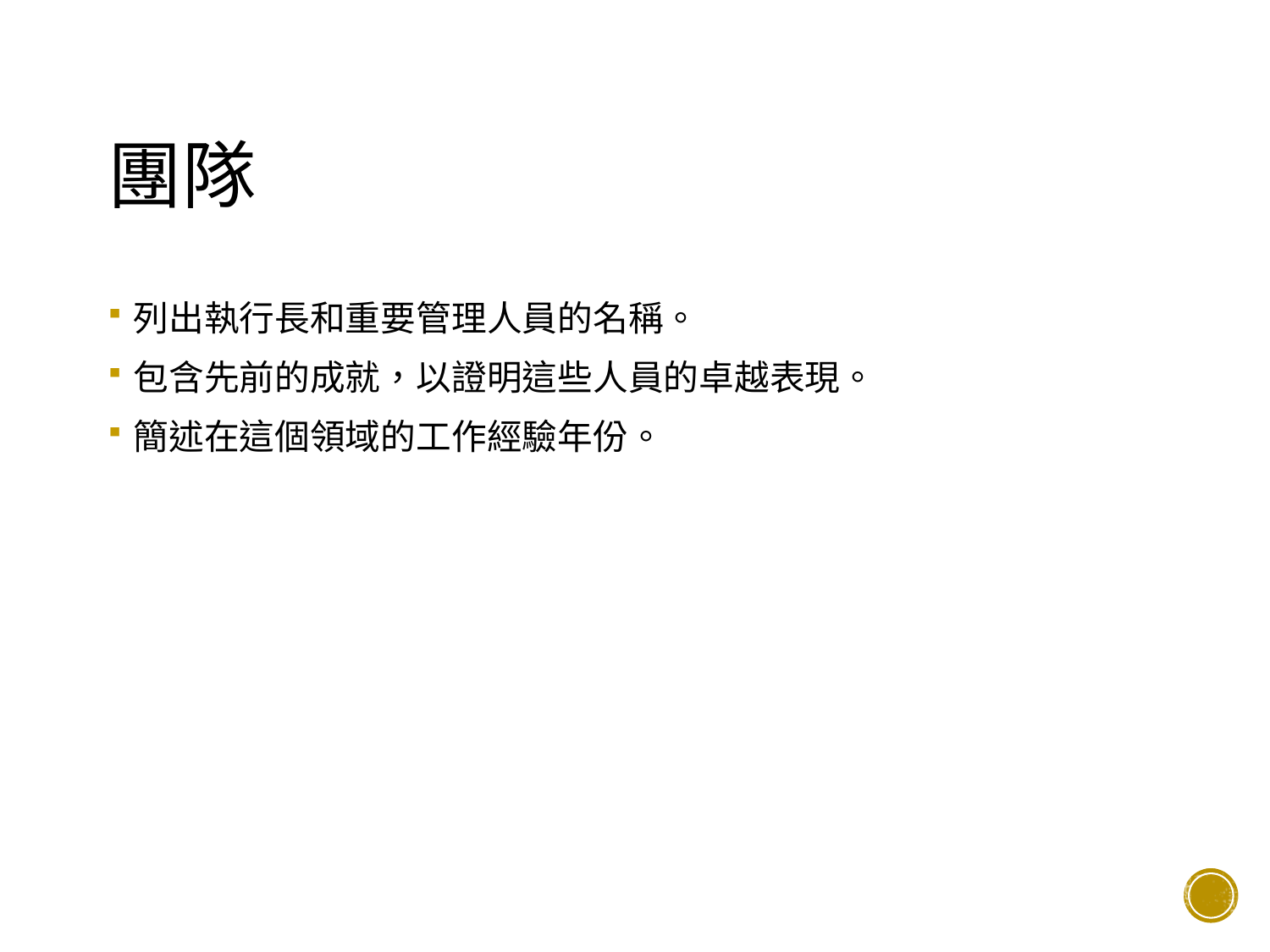

# 團隊
列出執行長和重要管理人員的名稱。
包含先前的成就，以證明這些人員的卓越表現。
簡述在這個領域的工作經驗年份。